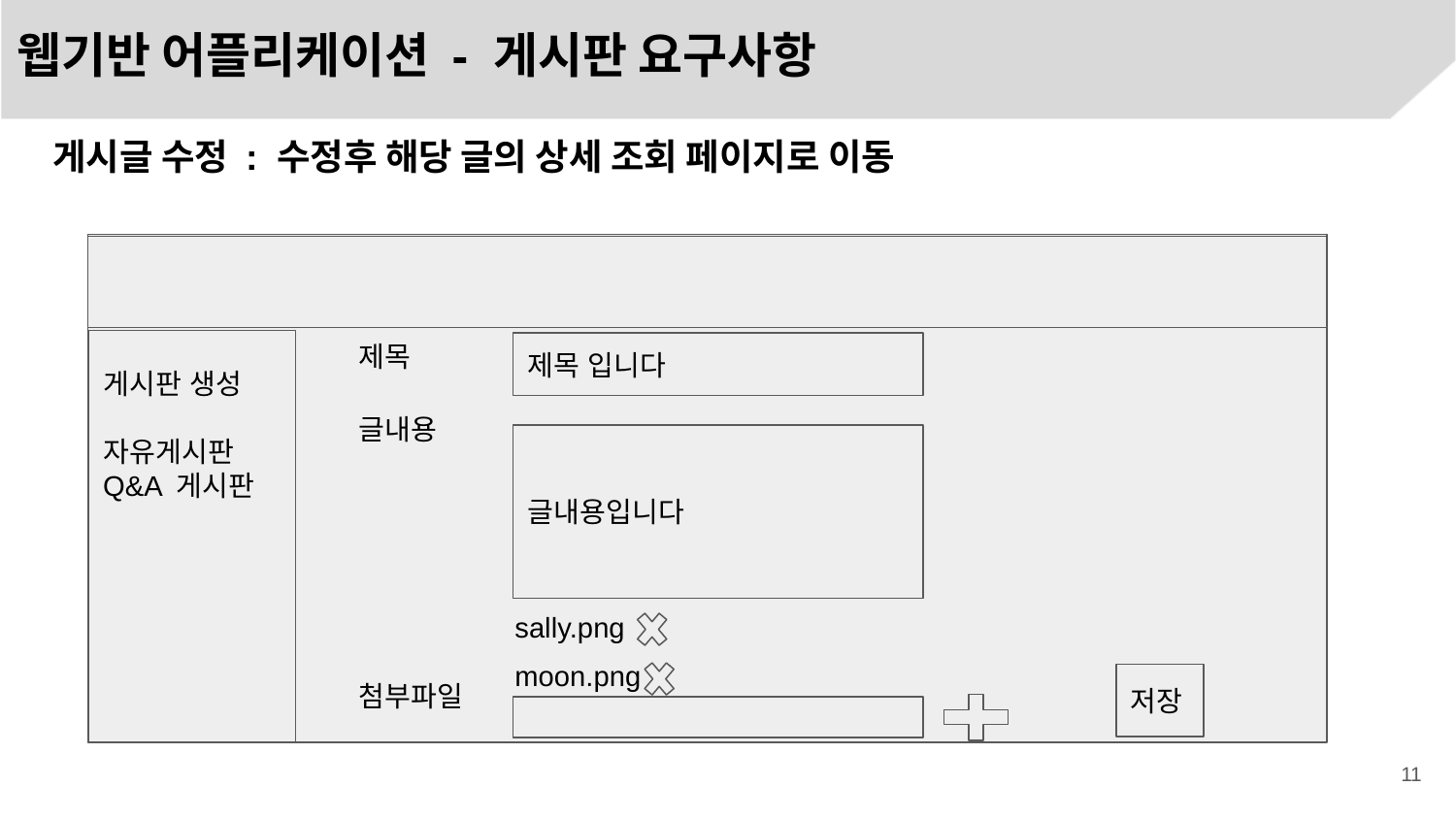

# 웹기반 어플리케이션 - 게시판 요구사항
게시글 수정 : 수정후 해당 글의 상세 조회 페이지로 이동

제목

게시판 생성

자유게시판
Q&A 게시판

제목 입니다
글내용
글내용입니다
sally.png

moon.png

첨부파일
저장

11